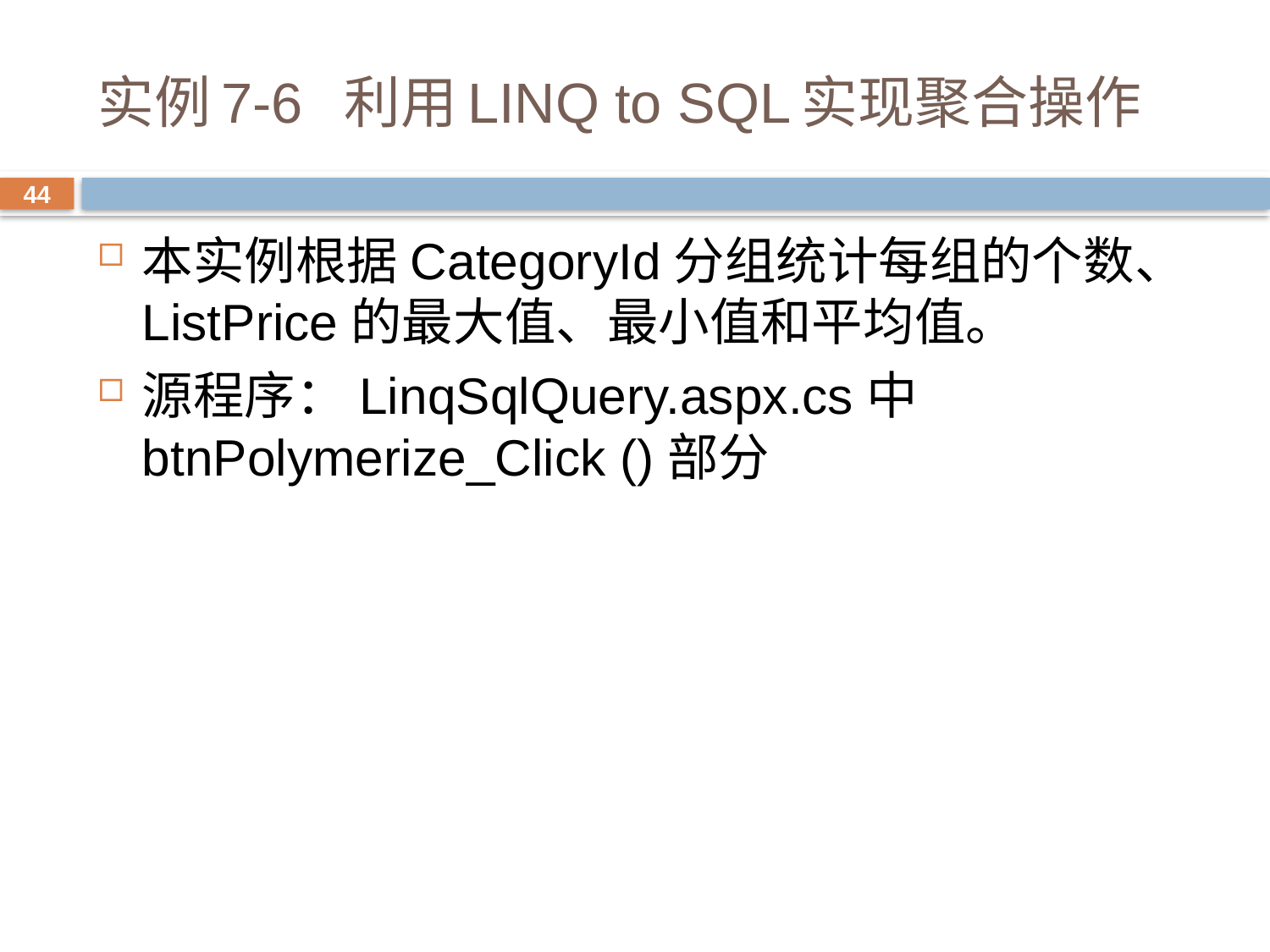

# 实例7-6  利用LINQ to SQL实现聚合操作
44
本实例根据CategoryId分组统计每组的个数、ListPrice的最大值、最小值和平均值。
源程序：LinqSqlQuery.aspx.cs中btnPolymerize_Click ()部分